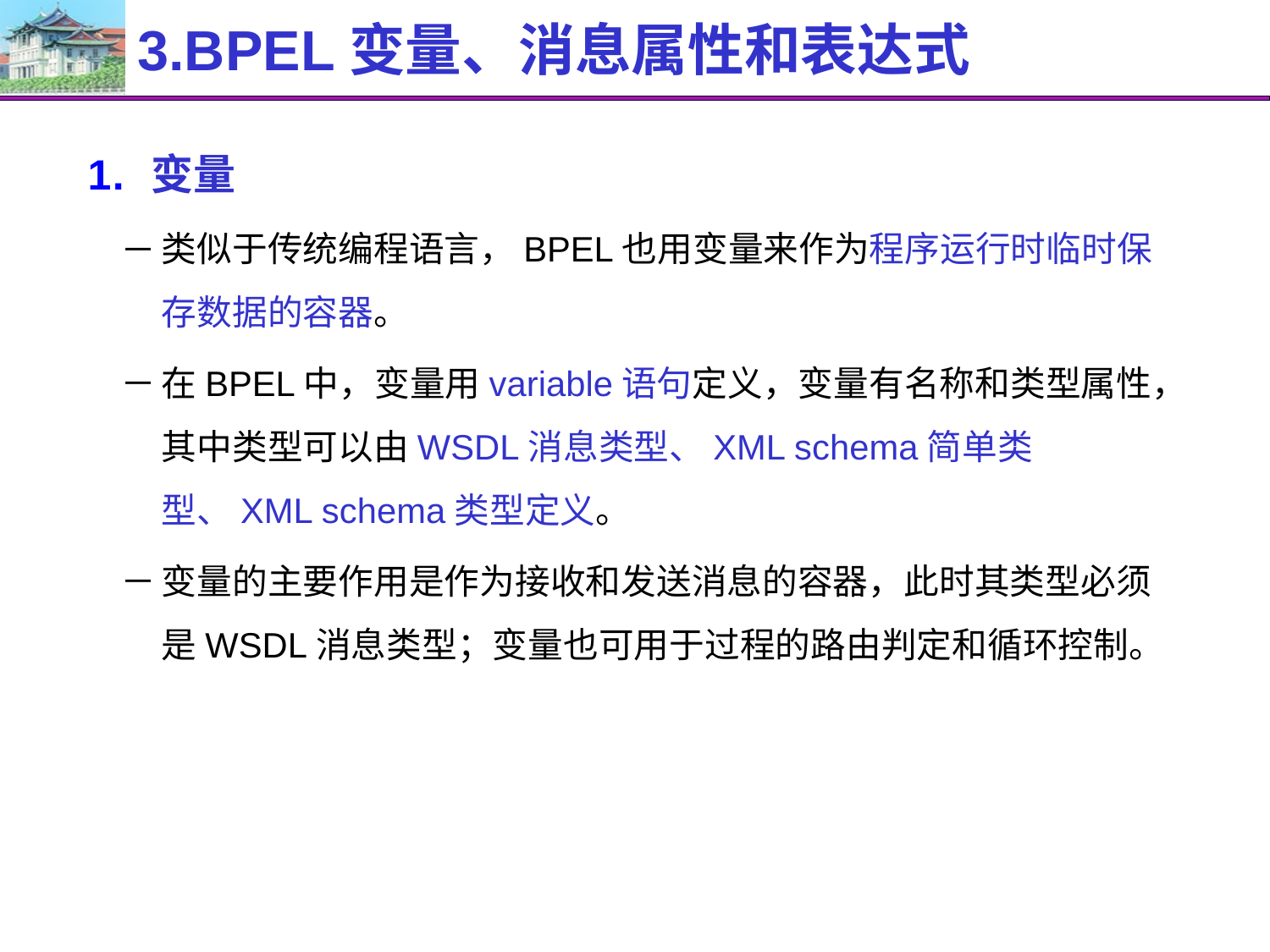

# 3.BPEL变量、消息属性和表达式
变量
类似于传统编程语言，BPEL也用变量来作为程序运行时临时保存数据的容器。
在BPEL中，变量用variable语句定义，变量有名称和类型属性，其中类型可以由WSDL消息类型、XML schema简单类型、XML schema类型定义。
变量的主要作用是作为接收和发送消息的容器，此时其类型必须是WSDL消息类型；变量也可用于过程的路由判定和循环控制。